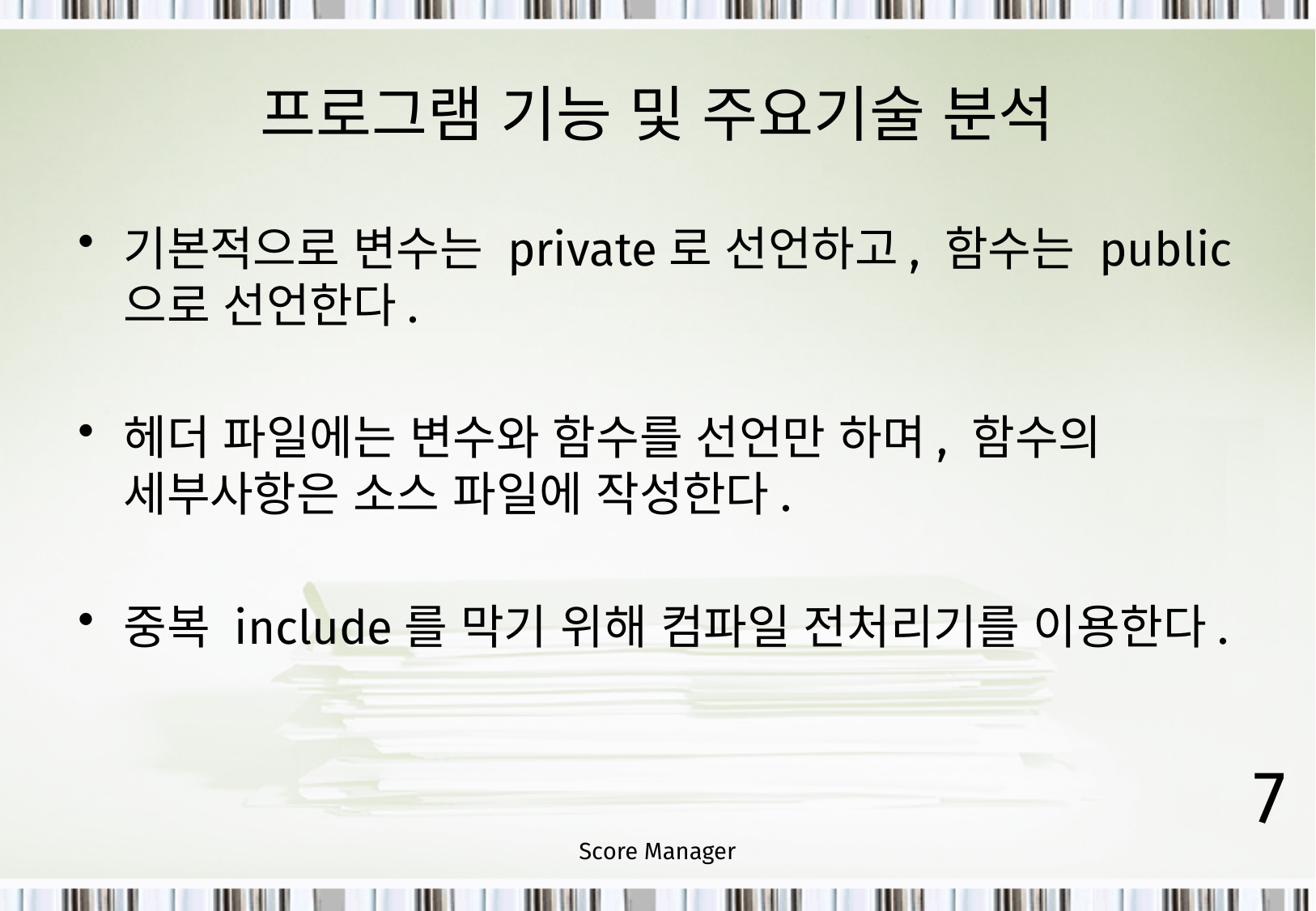

# 프로그램 기능 및 주요기술 분석
기본적으로 변수는 private로 선언하고, 함수는 public으로 선언한다.

헤더 파일에는 변수와 함수를 선언만 하며, 함수의 세부사항은 소스 파일에 작성한다.

중복 include를 막기 위해 컴파일 전처리기를 이용한다.

7
Score Manager